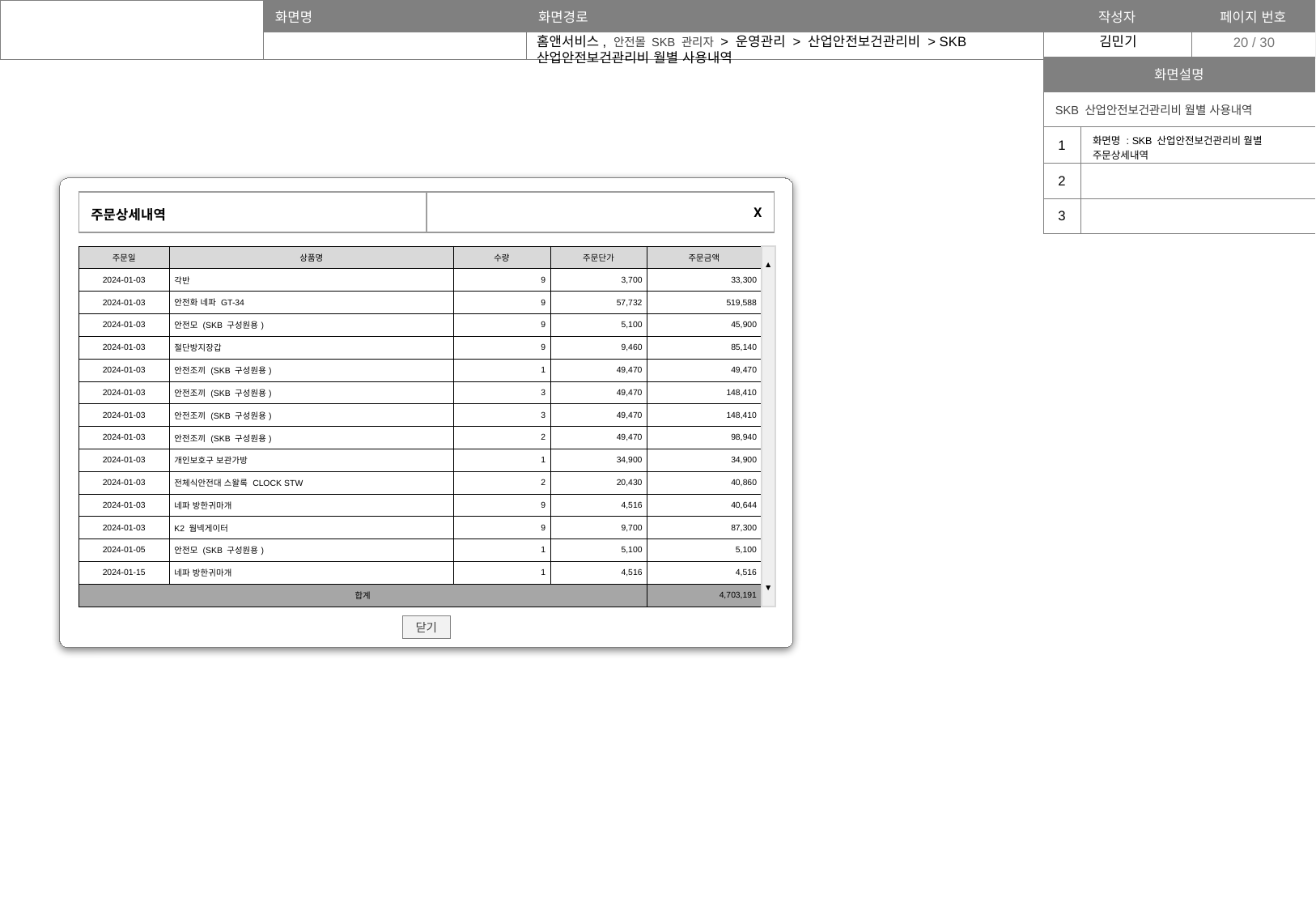

홈앤서비스, 안전몰 SKB 관리자 > 운영관리 > 산업안전보건관리비 > SKB 산업안전보건관리비 월별 사용내역
20 / 30
| 화면설명 |  |
| --- | --- |
| SKB 산업안전보건관리비 월별 사용내역 |  |
| 1 | 화면명 : SKB 산업안전보건관리비 월별 주문상세내역 |
| 2 |  |
| 3 |  |

| 주문상세내역 | X |
| --- | --- |
| ▲ ▼ |
| --- |
| 주문일 | 상품명 | 수량 | 주문단가 | 주문금액 |
| --- | --- | --- | --- | --- |
| 2024-01-03 | 각반 | 9 | 3,700 | 33,300 |
| 2024-01-03 | 안전화 네파 GT-34 | 9 | 57,732 | 519,588 |
| 2024-01-03 | 안전모 (SKB 구성원용) | 9 | 5,100 | 45,900 |
| 2024-01-03 | 절단방지장갑 | 9 | 9,460 | 85,140 |
| 2024-01-03 | 안전조끼 (SKB 구성원용) | 1 | 49,470 | 49,470 |
| 2024-01-03 | 안전조끼 (SKB 구성원용) | 3 | 49,470 | 148,410 |
| 2024-01-03 | 안전조끼 (SKB 구성원용) | 3 | 49,470 | 148,410 |
| 2024-01-03 | 안전조끼 (SKB 구성원용) | 2 | 49,470 | 98,940 |
| 2024-01-03 | 개인보호구 보관가방 | 1 | 34,900 | 34,900 |
| 2024-01-03 | 전체식안전대 스왈록 CLOCK STW | 2 | 20,430 | 40,860 |
| 2024-01-03 | 네파 방한귀마개 | 9 | 4,516 | 40,644 |
| 2024-01-03 | K2 웜넥게이터 | 9 | 9,700 | 87,300 |
| 2024-01-05 | 안전모 (SKB 구성원용) | 1 | 5,100 | 5,100 |
| 2024-01-15 | 네파 방한귀마개 | 1 | 4,516 | 4,516 |
| 합계 |  |  |  | 4,703,191 |
닫기